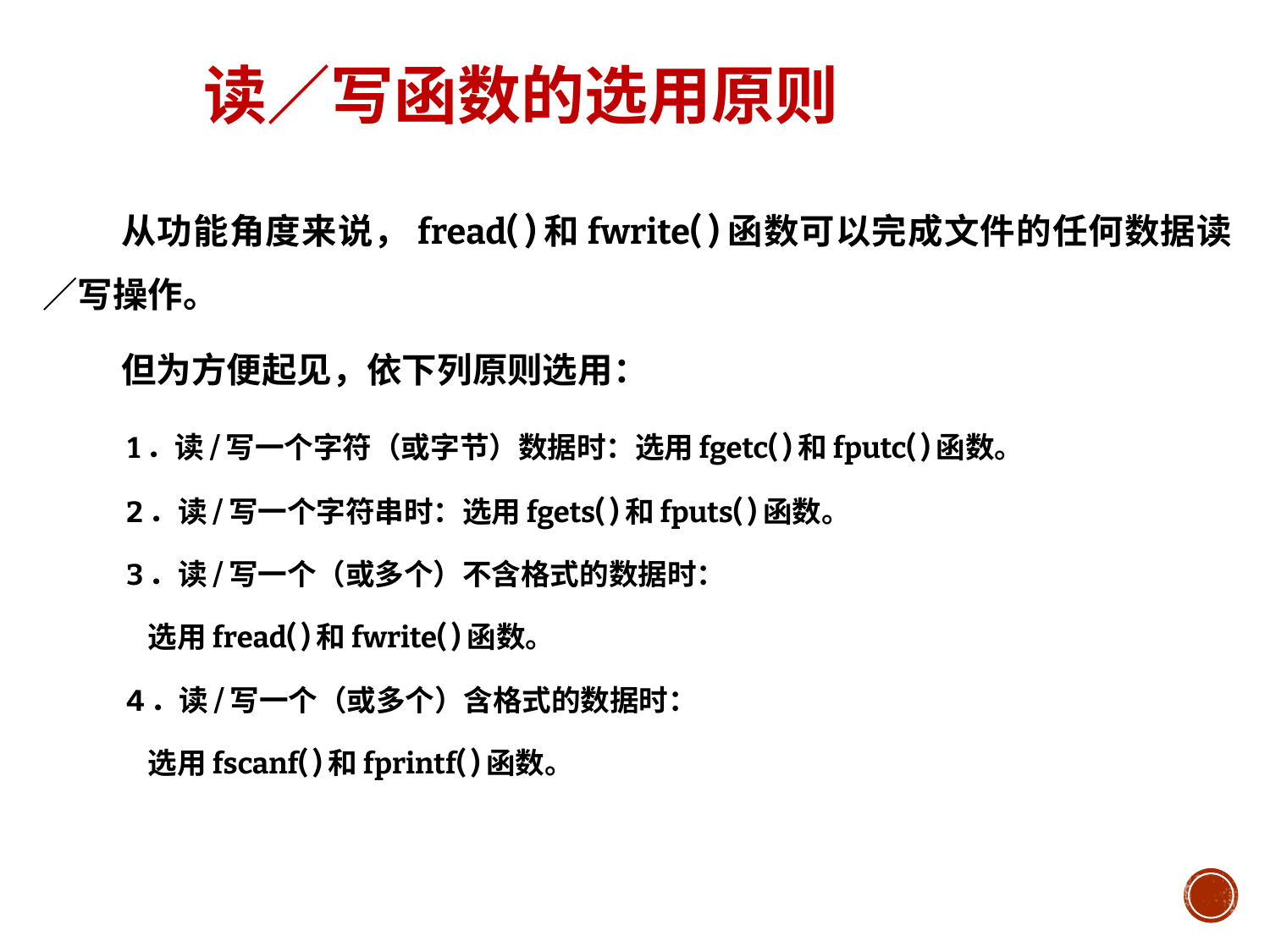

# 读／写函数的选用原则
从功能角度来说，fread( )和fwrite( )函数可以完成文件的任何数据读／写操作。
但为方便起见，依下列原则选用：
 1．读/写一个字符（或字节）数据时：选用fgetc( )和fputc( )函数。
 2．读/写一个字符串时：选用fgets( )和fputs( )函数。
 3．读/写一个（或多个）不含格式的数据时：
				选用fread( )和fwrite( )函数。
 4．读/写一个（或多个）含格式的数据时：
				选用fscanf( )和fprintf( )函数。